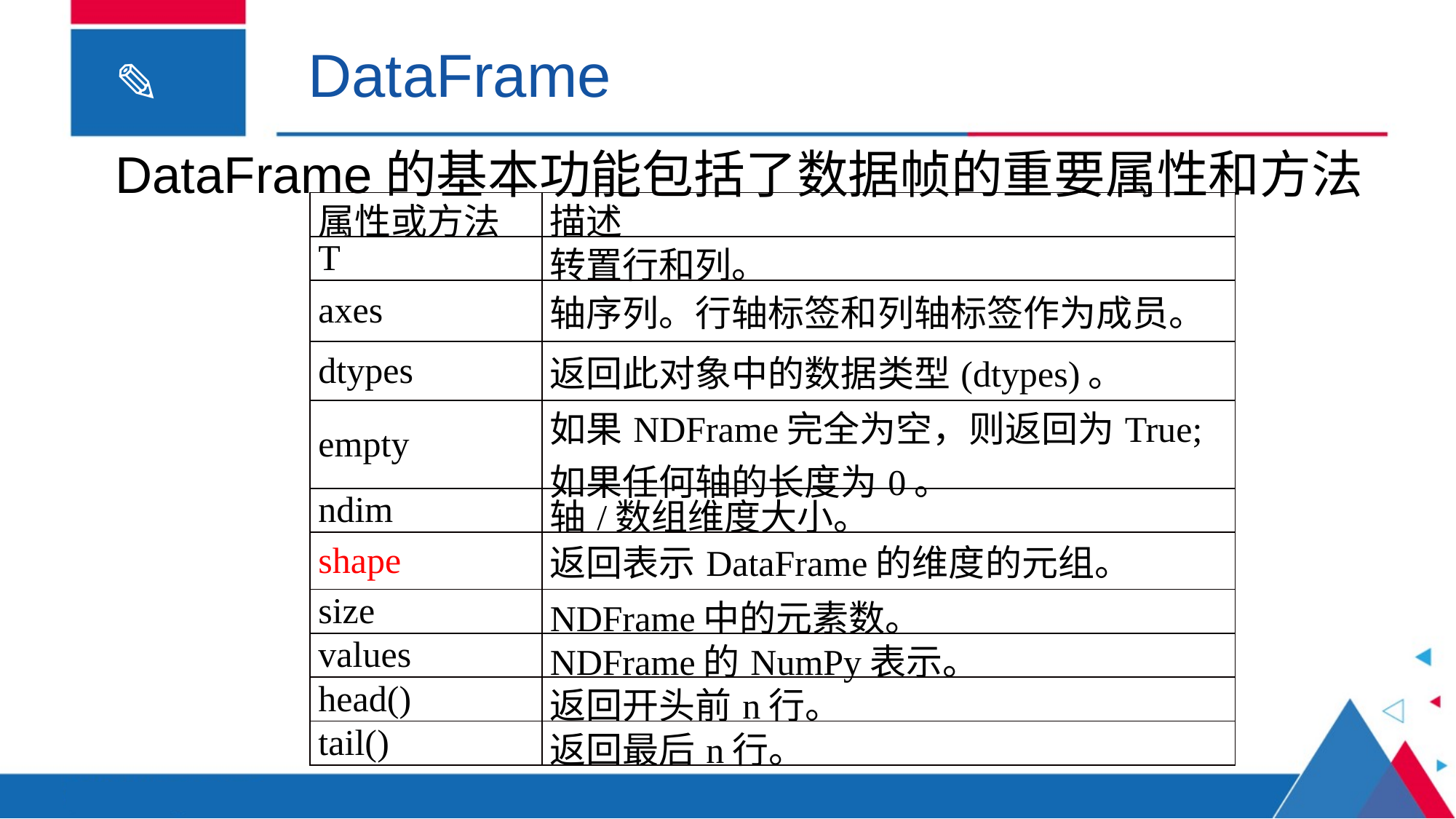

DataFrame
DataFrame的基本功能包括了数据帧的重要属性和方法
| 属性或方法 | 描述 |
| --- | --- |
| T | 转置行和列。 |
| axes | 轴序列。行轴标签和列轴标签作为成员。 |
| dtypes | 返回此对象中的数据类型(dtypes)。 |
| empty | 如果NDFrame完全为空，则返回为True; 如果任何轴的长度为0。 |
| ndim | 轴/数组维度大小。 |
| shape | 返回表示DataFrame的维度的元组。 |
| size | NDFrame中的元素数。 |
| values | NDFrame的NumPy表示。 |
| head() | 返回开头前n行。 |
| tail() | 返回最后n行。 |